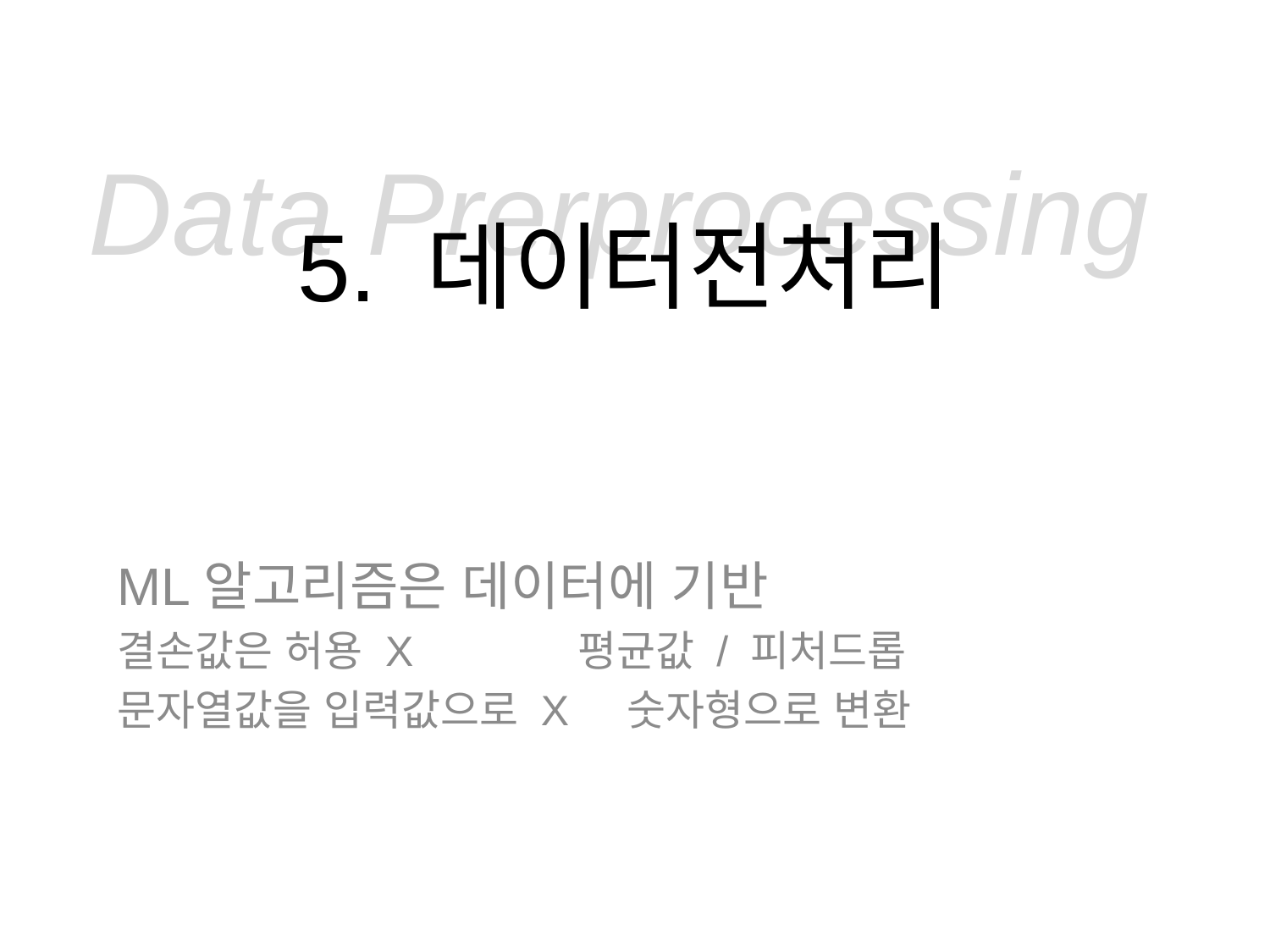

Data Prerprocessing
# 5. 데이터전처리
ML알고리즘은 데이터에 기반
결손값은 허용 X             평균값 / 피처드롭
문자열값을 입력값으로 X    숫자형으로 변환